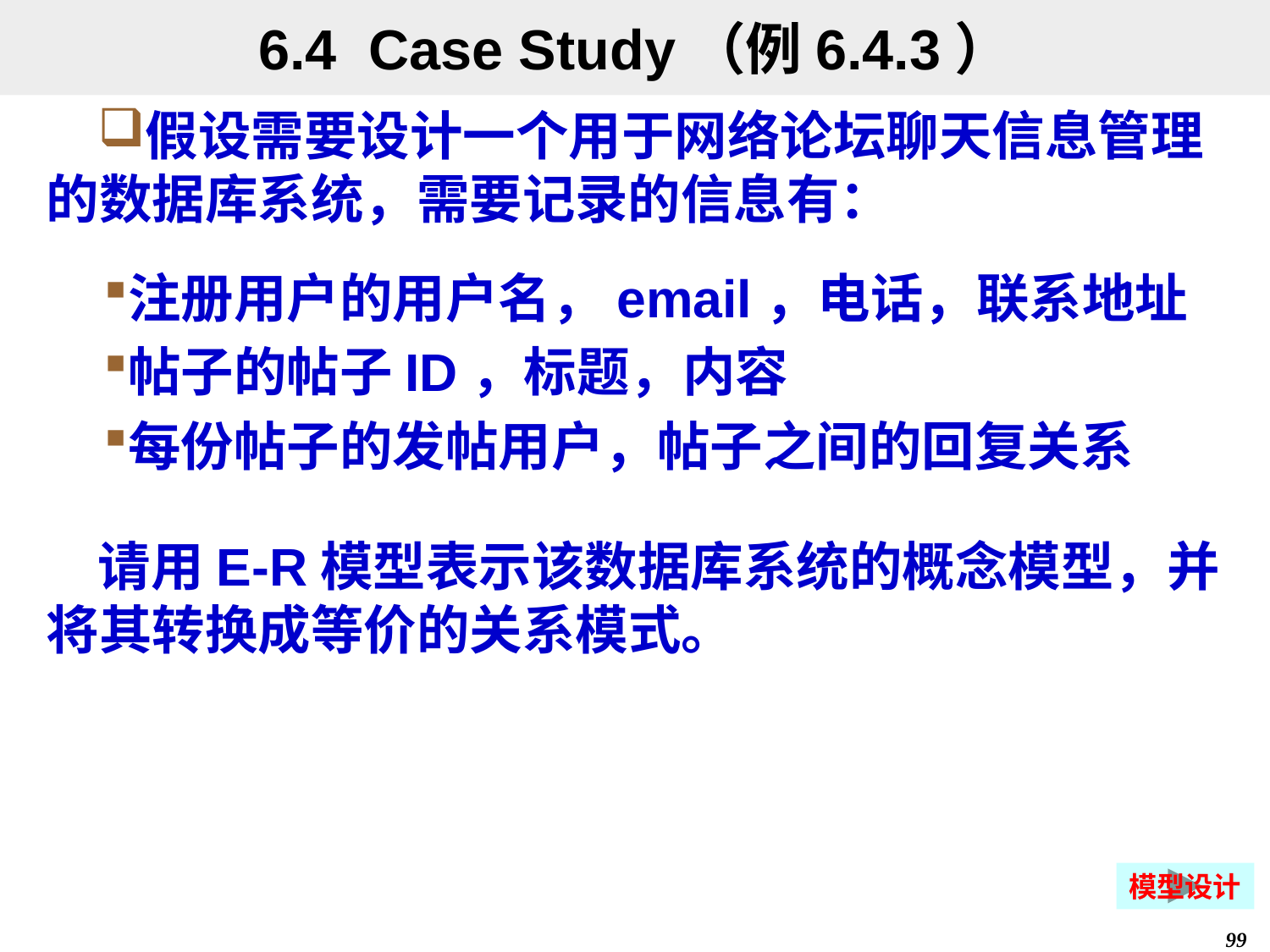

# 6.4  Case Study（例6.4.3）
假设需要设计一个用于网络论坛聊天信息管理的数据库系统，需要记录的信息有：

注册用户的用户名，email，电话，联系地址
帖子的帖子ID，标题，内容
每份帖子的发帖用户，帖子之间的回复关系

请用E-R模型表示该数据库系统的概念模型，并将其转换成等价的关系模式。
模型设计

99